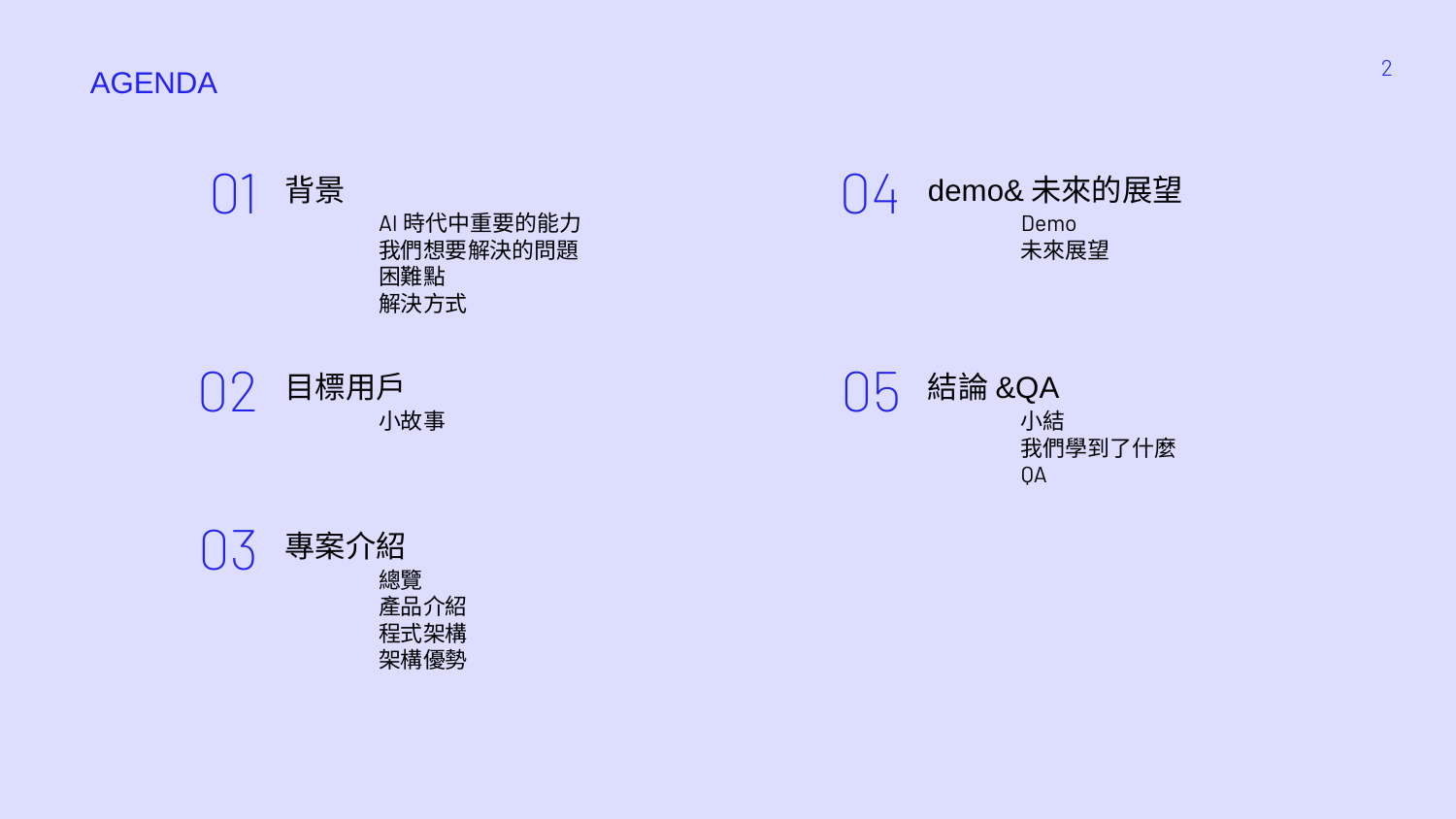

2
AGENDA
背景
demo&未來的展望
01
04
AI時代中重要的能力
我們想要解決的問題
困難點
解決方式
Demo
未來展望
目標用戶
結論&QA
02
05
小故事
小結
我們學到了什麼
QA

專案介紹
03
總覽
產品介紹
程式架構
架構優勢